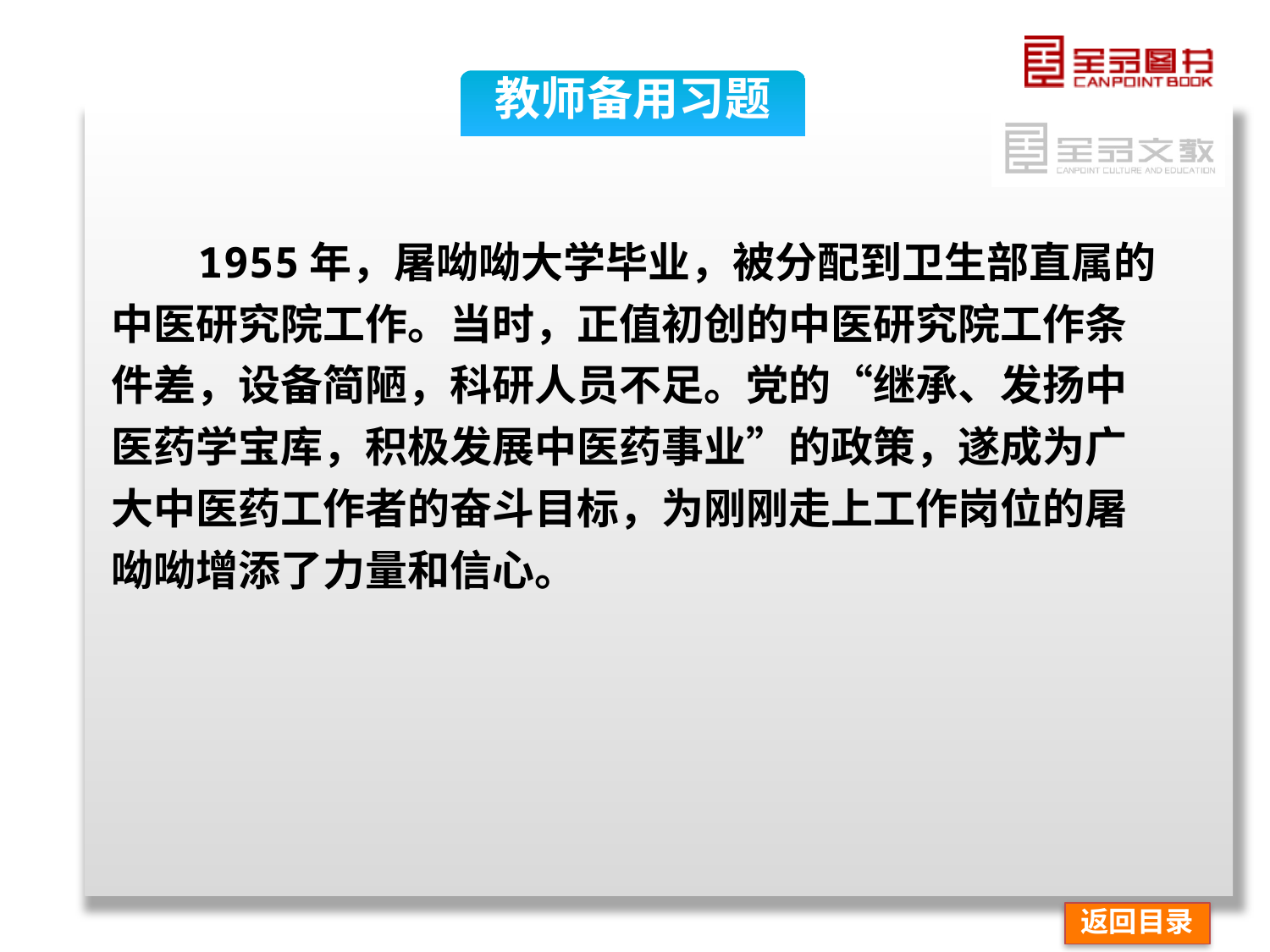

教师备用习题
1955年，屠呦呦大学毕业，被分配到卫生部直属的中医研究院工作。当时，正值初创的中医研究院工作条件差，设备简陋，科研人员不足。党的“继承、发扬中医药学宝库，积极发展中医药事业”的政策，遂成为广大中医药工作者的奋斗目标，为刚刚走上工作岗位的屠呦呦增添了力量和信心。
返回目录